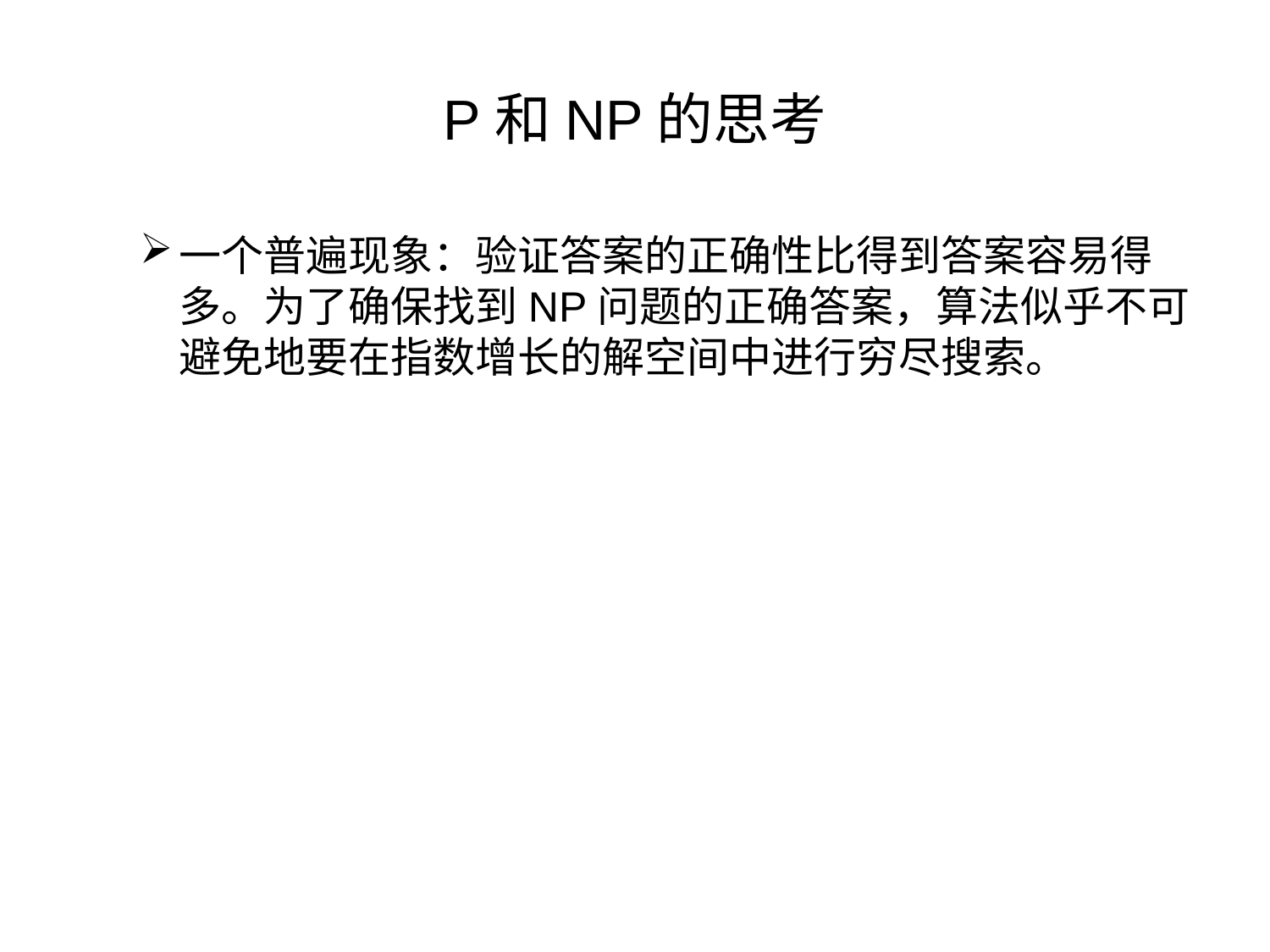

# P和NP的思考
一个普遍现象：验证答案的正确性比得到答案容易得多。为了确保找到NP问题的正确答案，算法似乎不可避免地要在指数增长的解空间中进行穷尽搜索。